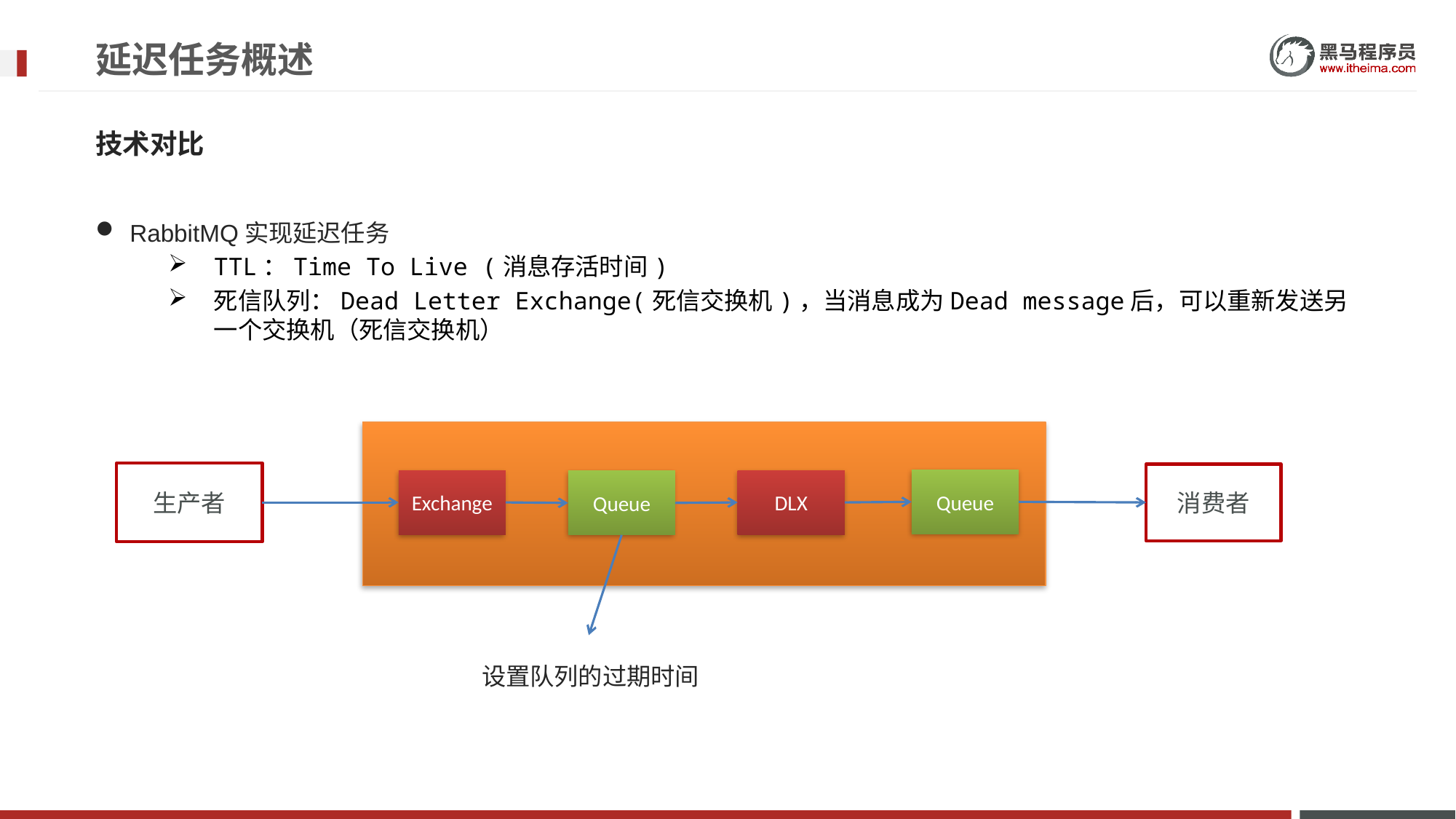

# 延迟任务概述
技术对比
RabbitMQ实现延迟任务
TTL：Time To Live (消息存活时间)
死信队列：Dead Letter Exchange(死信交换机)，当消息成为Dead message后，可以重新发送另一个交换机（死信交换机）

生产者
消费者
Queue
Exchange
DLX
Queue
设置队列的过期时间